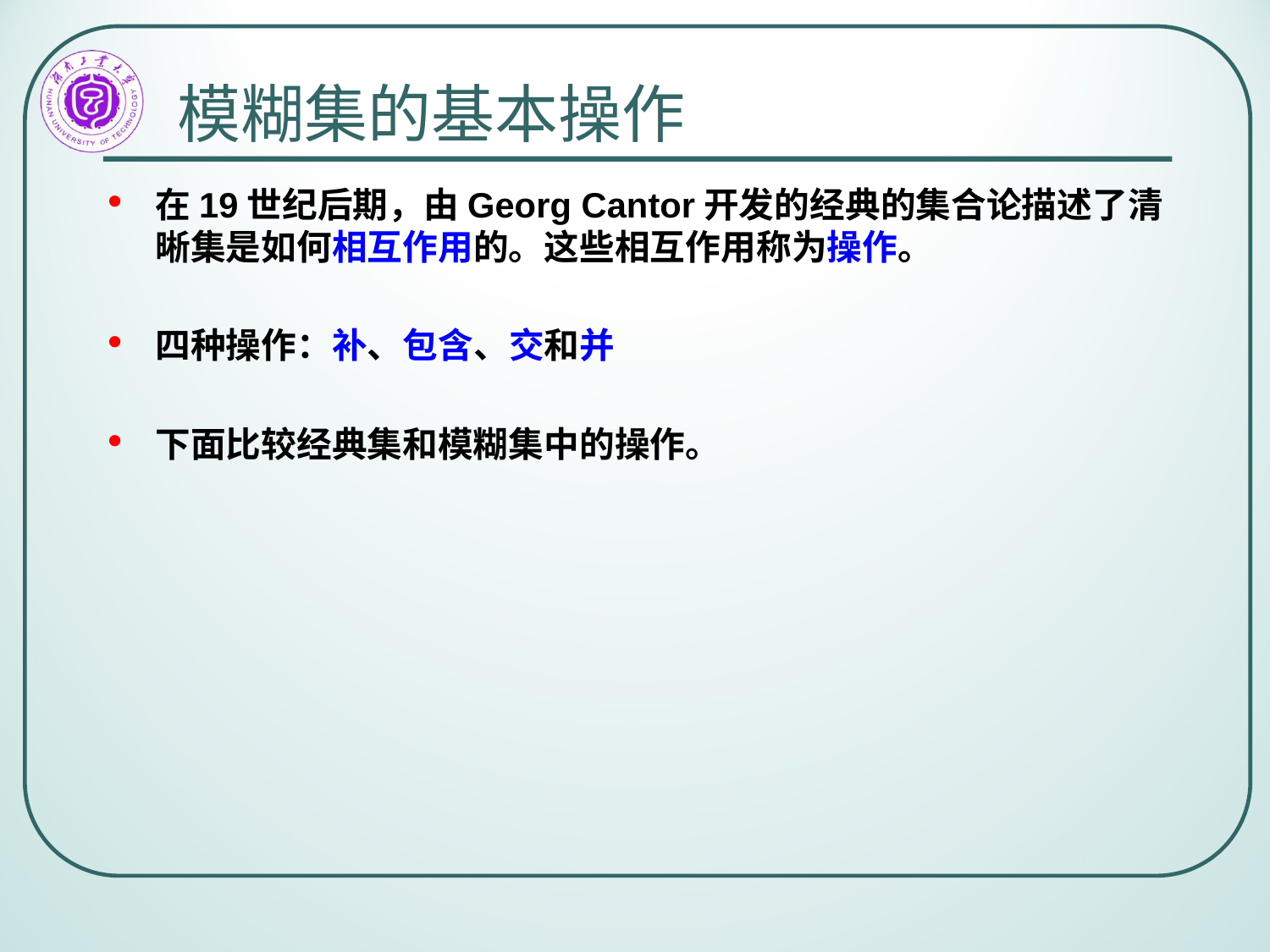

# 模糊集的基本操作
在19世纪后期，由Georg Cantor开发的经典的集合论描述了清晰集是如何相互作用的。这些相互作用称为操作。

四种操作：补、包含、交和并

下面比较经典集和模糊集中的操作。